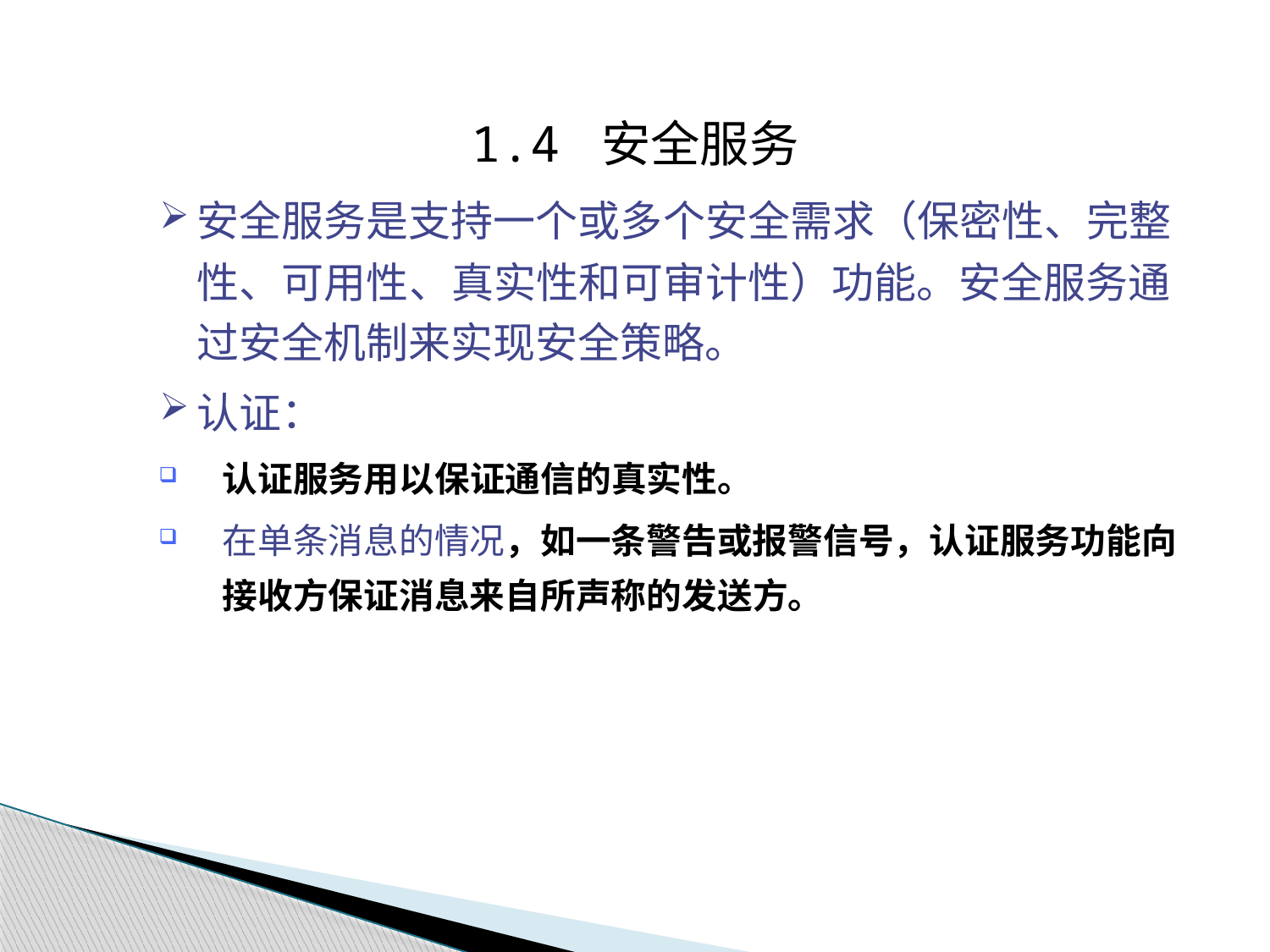

1.4 安全服务
安全服务是支持一个或多个安全需求（保密性、完整性、可用性、真实性和可审计性）功能。安全服务通过安全机制来实现安全策略。
认证：
认证服务用以保证通信的真实性。
在单条消息的情况，如一条警告或报警信号，认证服务功能向接收方保证消息来自所声称的发送方。